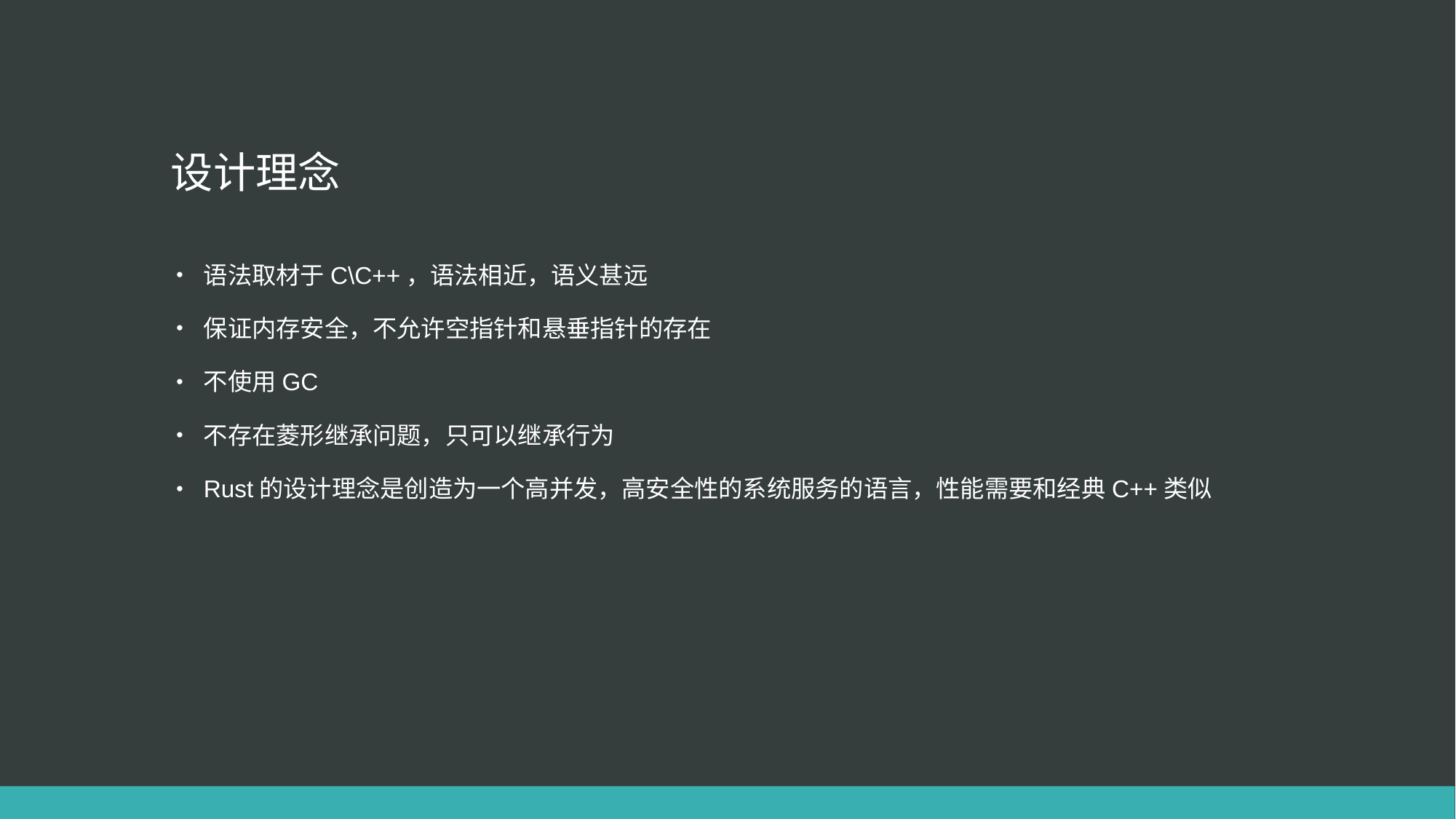

# 设计理念
语法取材于C\C++，语法相近，语义甚远
保证内存安全，不允许空指针和悬垂指针的存在
不使用GC
不存在菱形继承问题，只可以继承行为
Rust的设计理念是创造为一个高并发，高安全性的系统服务的语言，性能需要和经典C++类似